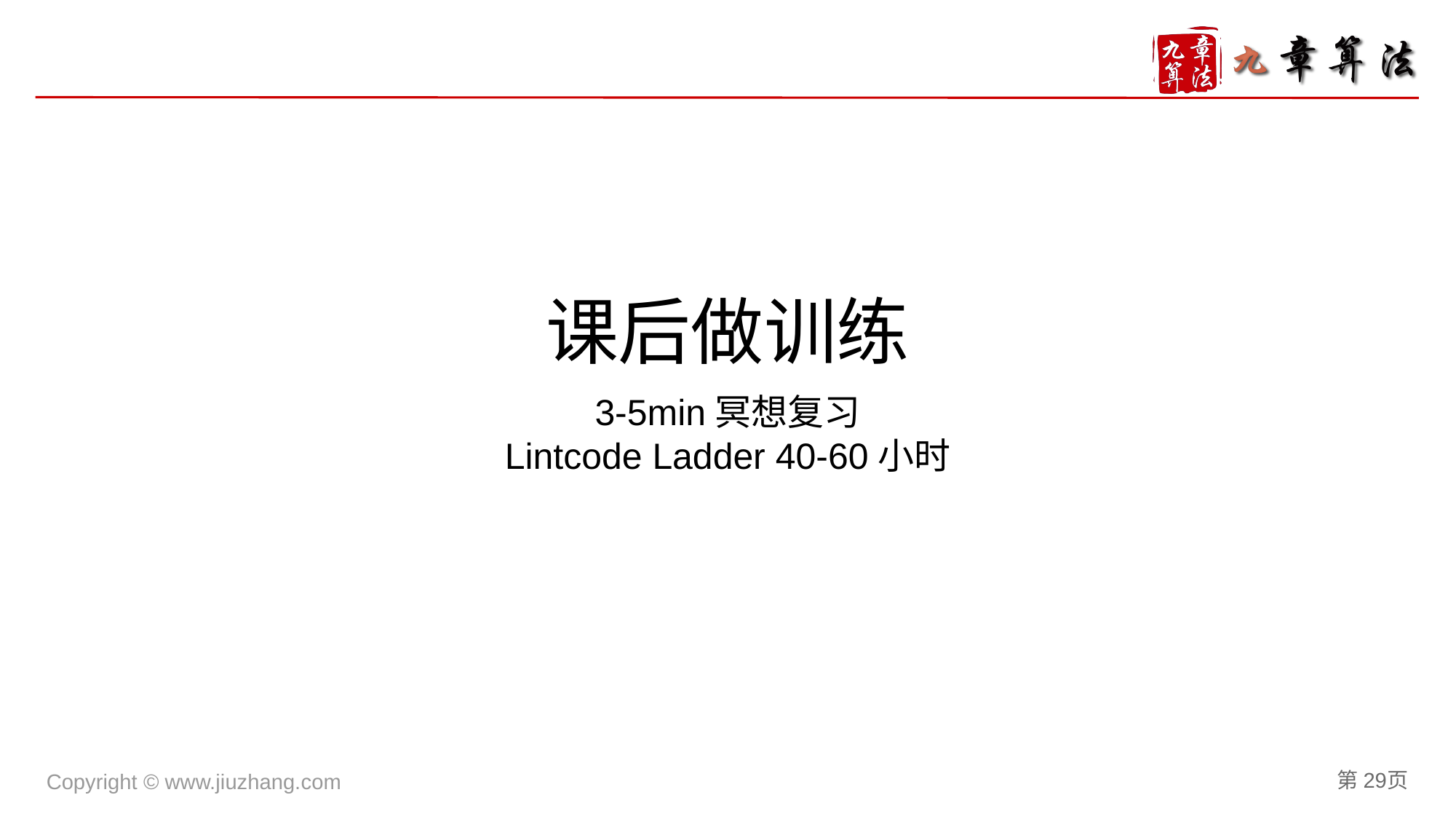

# 课后做训练
3-5min冥想复习
Lintcode Ladder 40-60小时
第29页